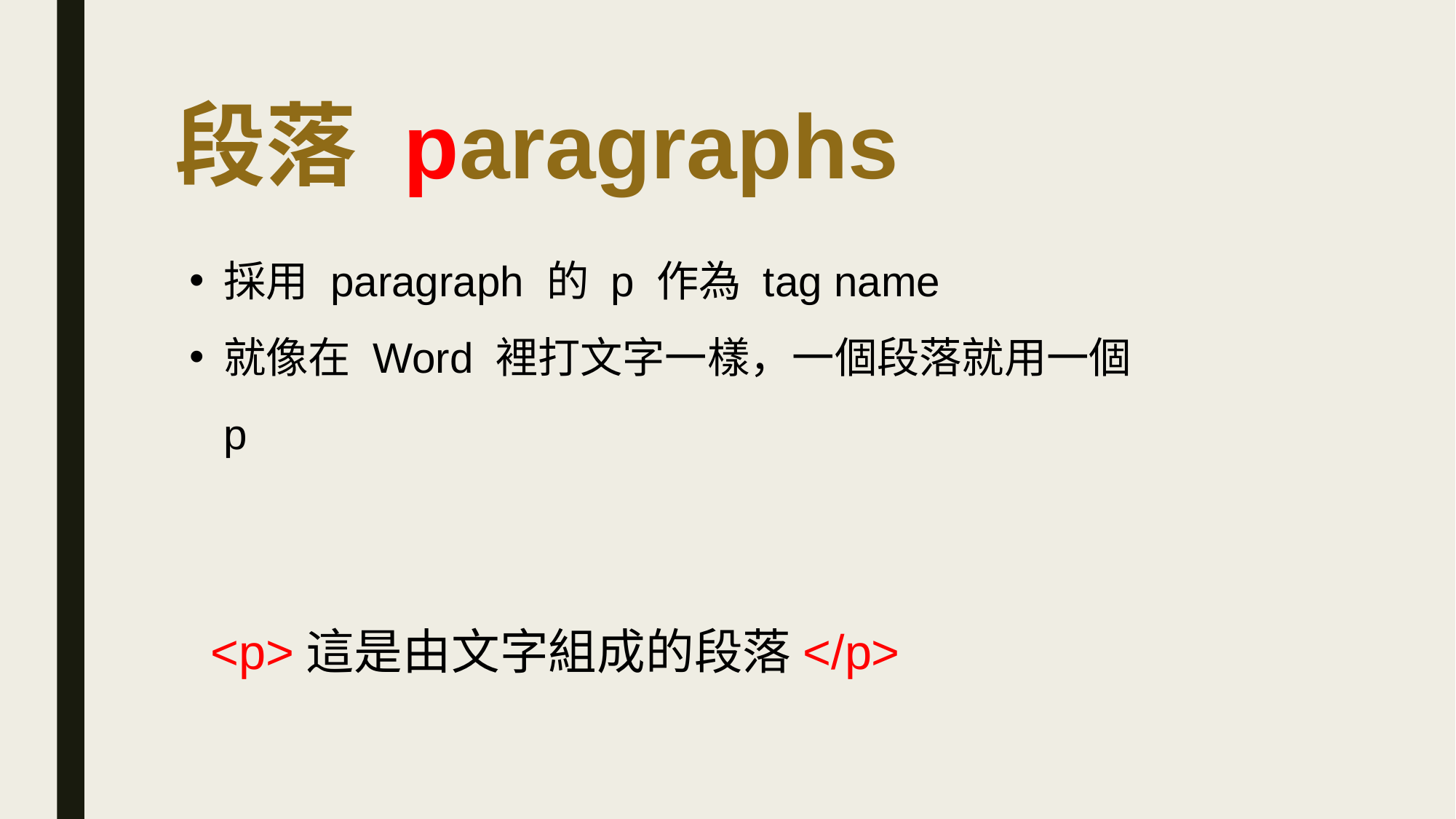

段落 paragraphs
採用 paragraph 的 p 作為 tag name
就像在 Word 裡打文字一樣，⼀個段落就用一個 p
<p>這是由文字組成的段落</p>